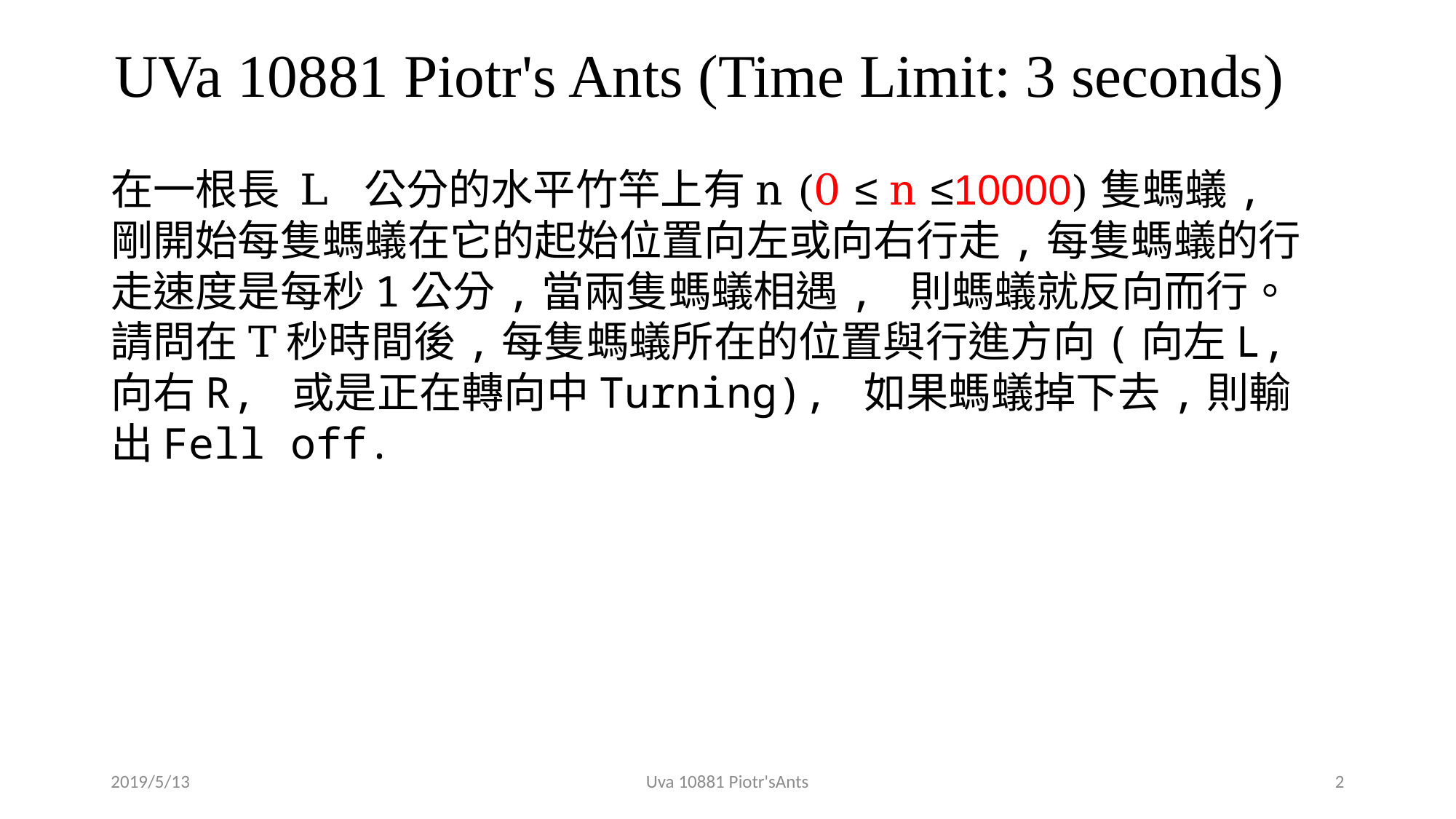

# UVa 10881 Piotr's Ants (Time Limit: 3 seconds)
在一根長 L 公分的水平竹竿上有n (0 ≤ n ≤10000)隻螞蟻, 剛開始每隻螞蟻在它的起始位置向左或向右行走,每隻螞蟻的行走速度是每秒1公分,當兩隻螞蟻相遇, 則螞蟻就反向而行。請問在T秒時間後,每隻螞蟻所在的位置與行進方向(向左L, 向右R, 或是正在轉向中Turning), 如果螞蟻掉下去,則輸出Fell off.
2019/5/13
Uva 10881 Piotr'sAnts
2